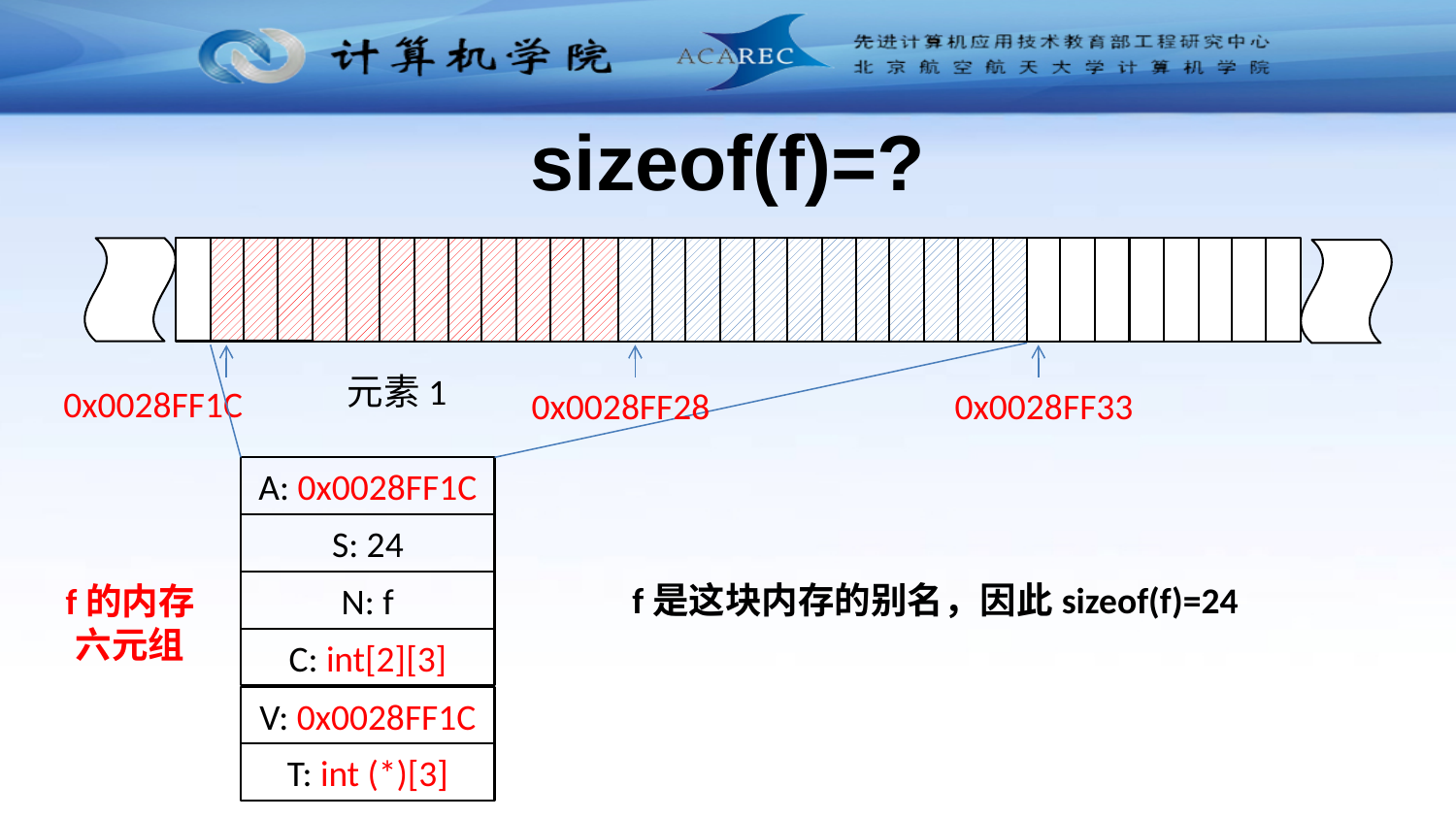

# sizeof(f)=?

元素1
0x0028FF1C
0x0028FF28
0x0028FF33
A: 0x0028FF1C
S: 24
f是这块内存的别名，因此sizeof(f)=24
f的内存六元组
N: f
C: int[2][3]
V: 0x0028FF1C
T: int (*)[3]